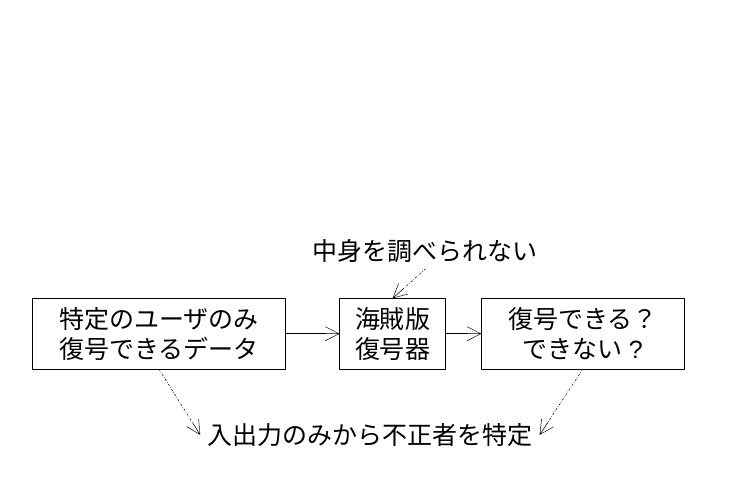

中身を調べられない
特定のユーザのみ
復号できるデータ
海賊版
復号器
復号できる？
できない?
入出力のみから不正者を特定